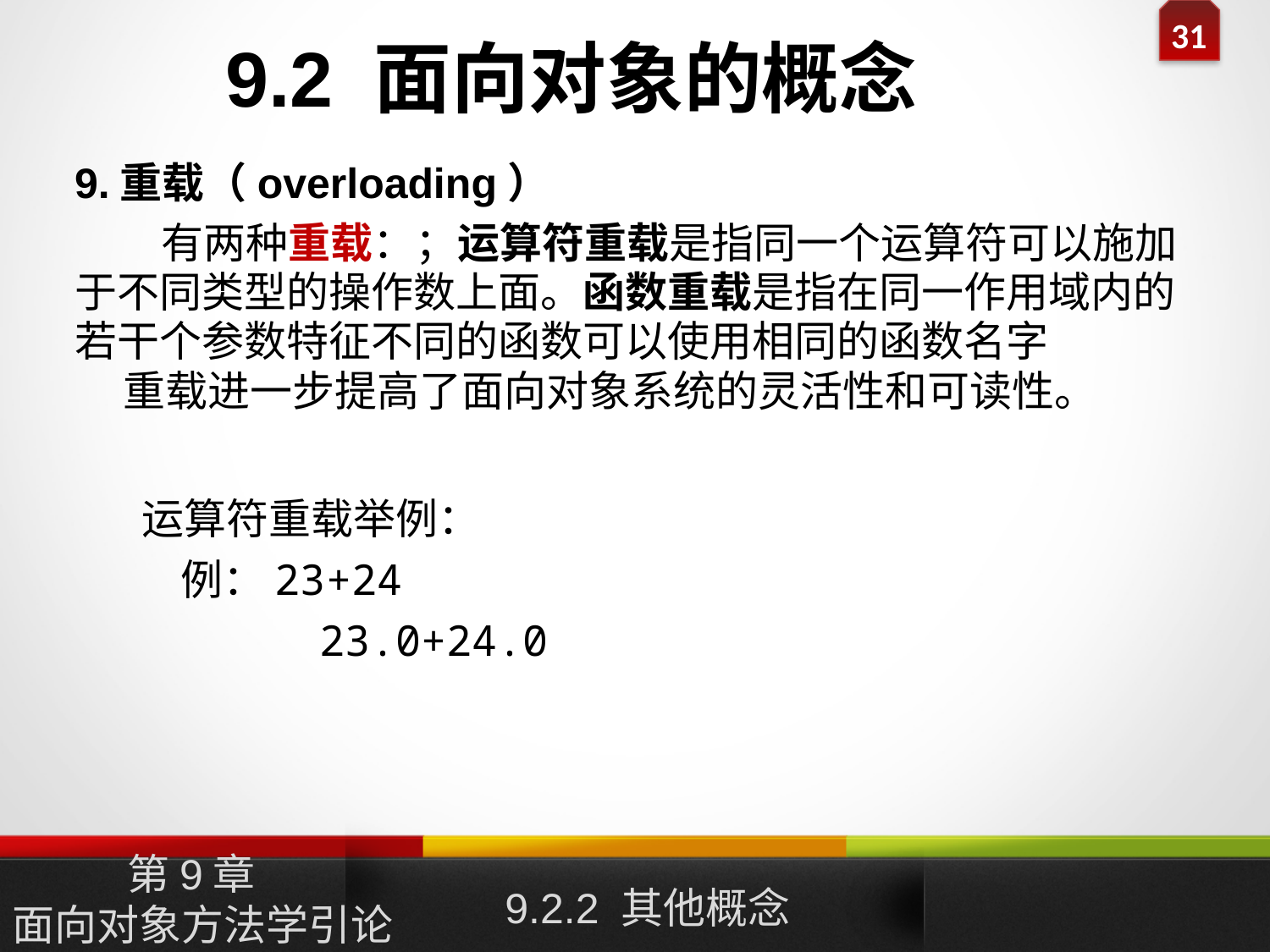

9.2 面向对象的概念
9.重载（overloading）
        有两种重载：；运算符重载是指同一个运算符可以施加于不同类型的操作数上面。函数重载是指在同一作用域内的若干个参数特征不同的函数可以使用相同的函数名字
    重载进一步提高了面向对象系统的灵活性和可读性。
运算符重载举例：
   例：23+24
       23.0+24.0
9.2.2 其他概念